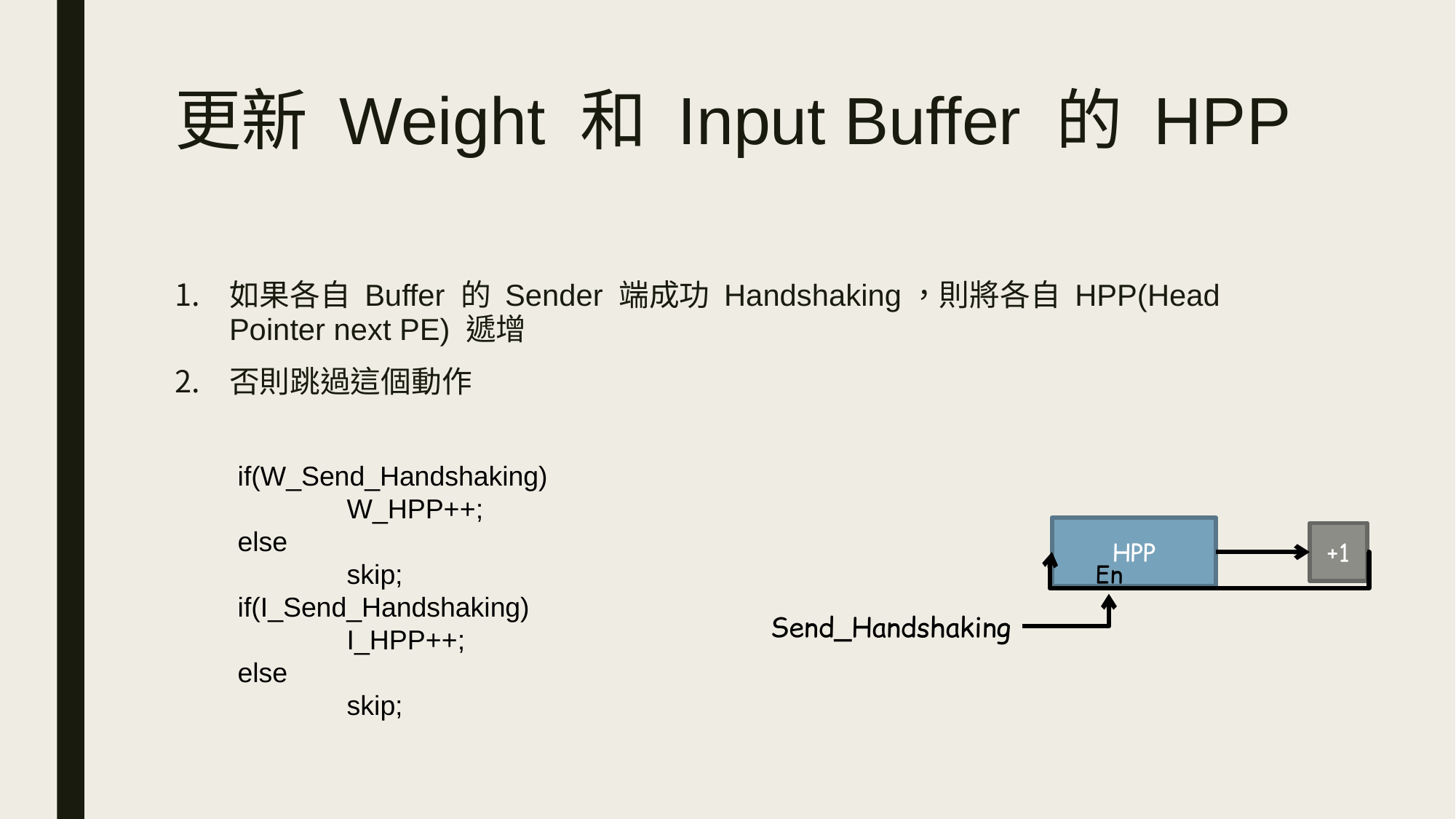

# 更新 Weight 和 Input Buffer 的 HPP
如果各自 Buffer 的 Sender 端成功 Handshaking，則將各自 HPP(Head Pointer next PE) 遞增
否則跳過這個動作
if(W_Send_Handshaking)
	W_HPP++;
else
	skip;
if(I_Send_Handshaking)
	I_HPP++;
else
	skip;

HPP
+1
En
Send_Handshaking